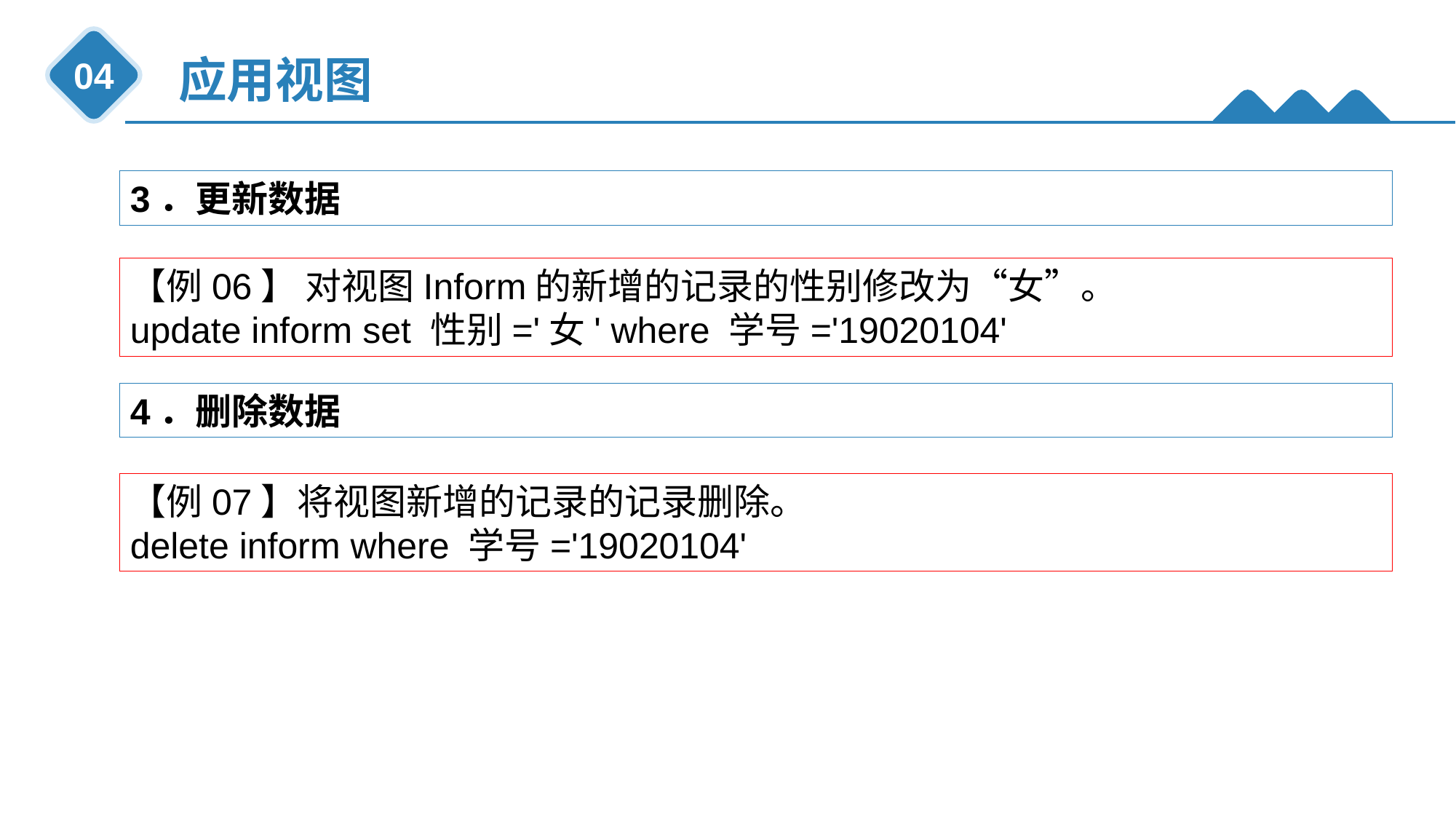

应用视图
04

3．更新数据
【例06】 对视图Inform的新增的记录的性别修改为“女”。
update inform set 性别='女' where 学号='19020104'
4．删除数据
【例07】将视图新增的记录的记录删除。
delete inform where 学号='19020104'